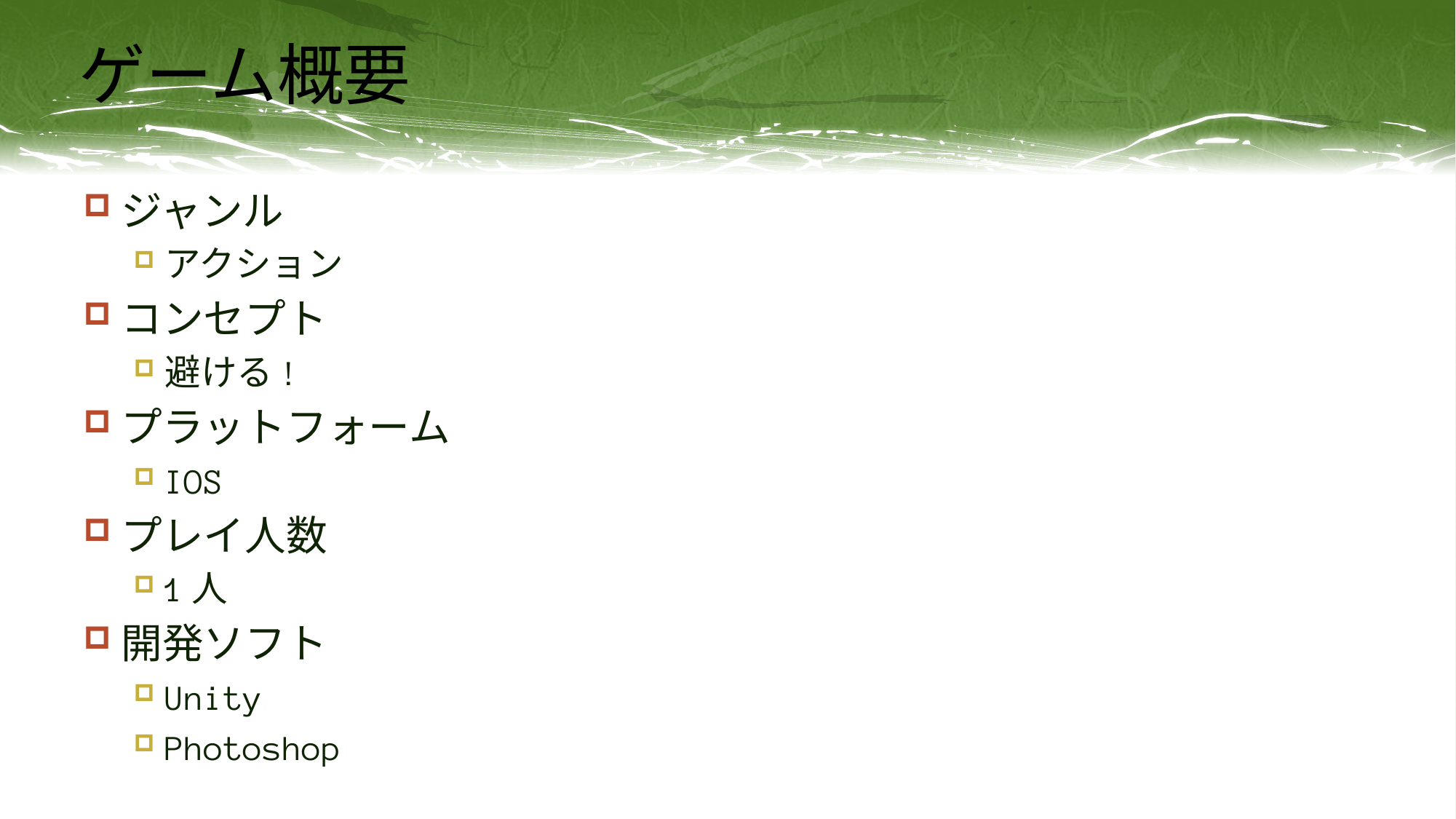

# ゲーム概要
ジャンル
アクション
コンセプト
避ける!
プラットフォーム
IOS
プレイ人数
1人
開発ソフト
Unity
Photoshop